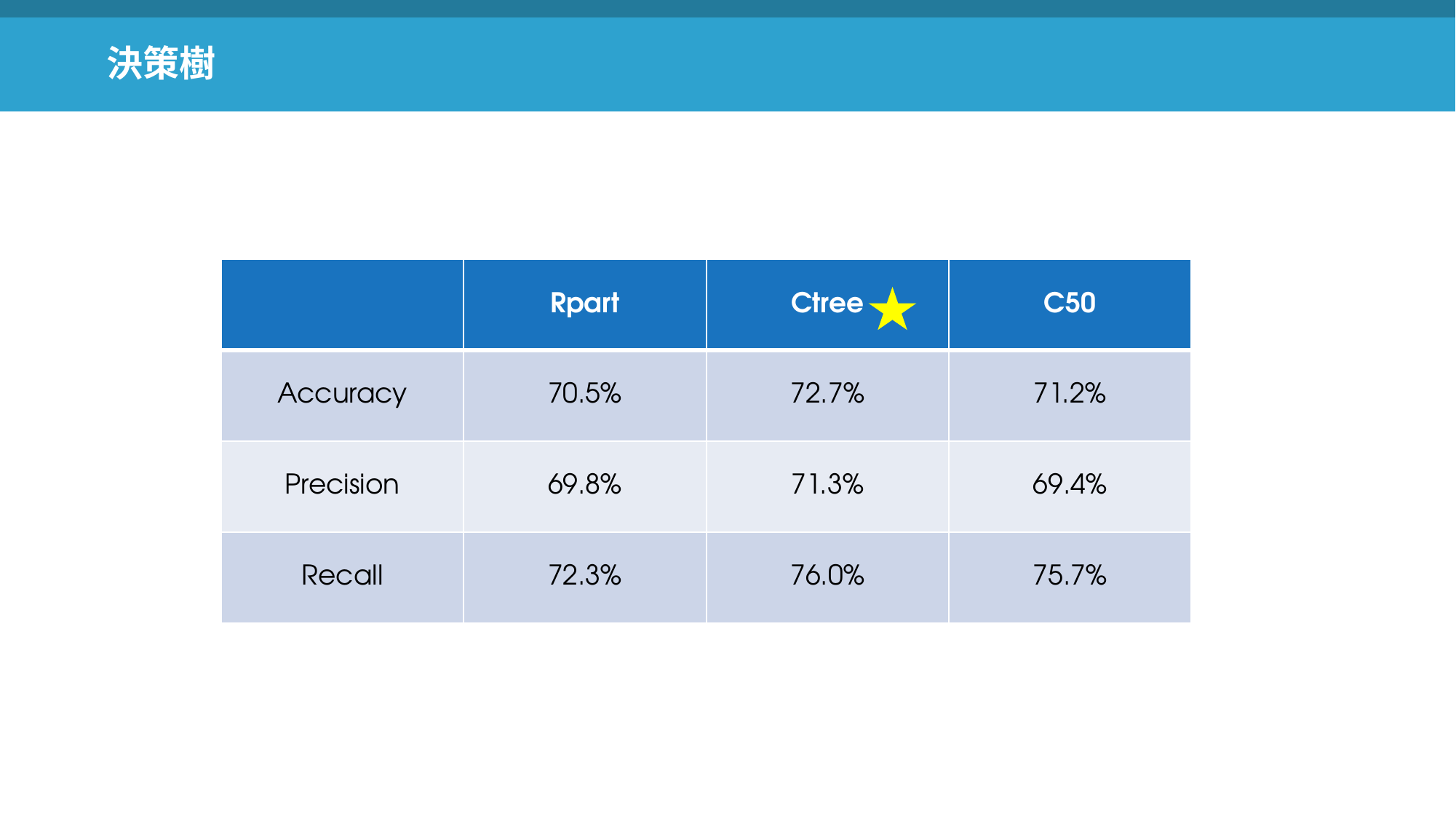

決策樹
|  | Rpart | Ctree | C50 |
| --- | --- | --- | --- |
| Accuracy | 70.5% | 72.7% | 71.2% |
| Precision | 69.8% | 71.3% | 69.4% |
| Recall | 72.3% | 76.0% | 75.7% |